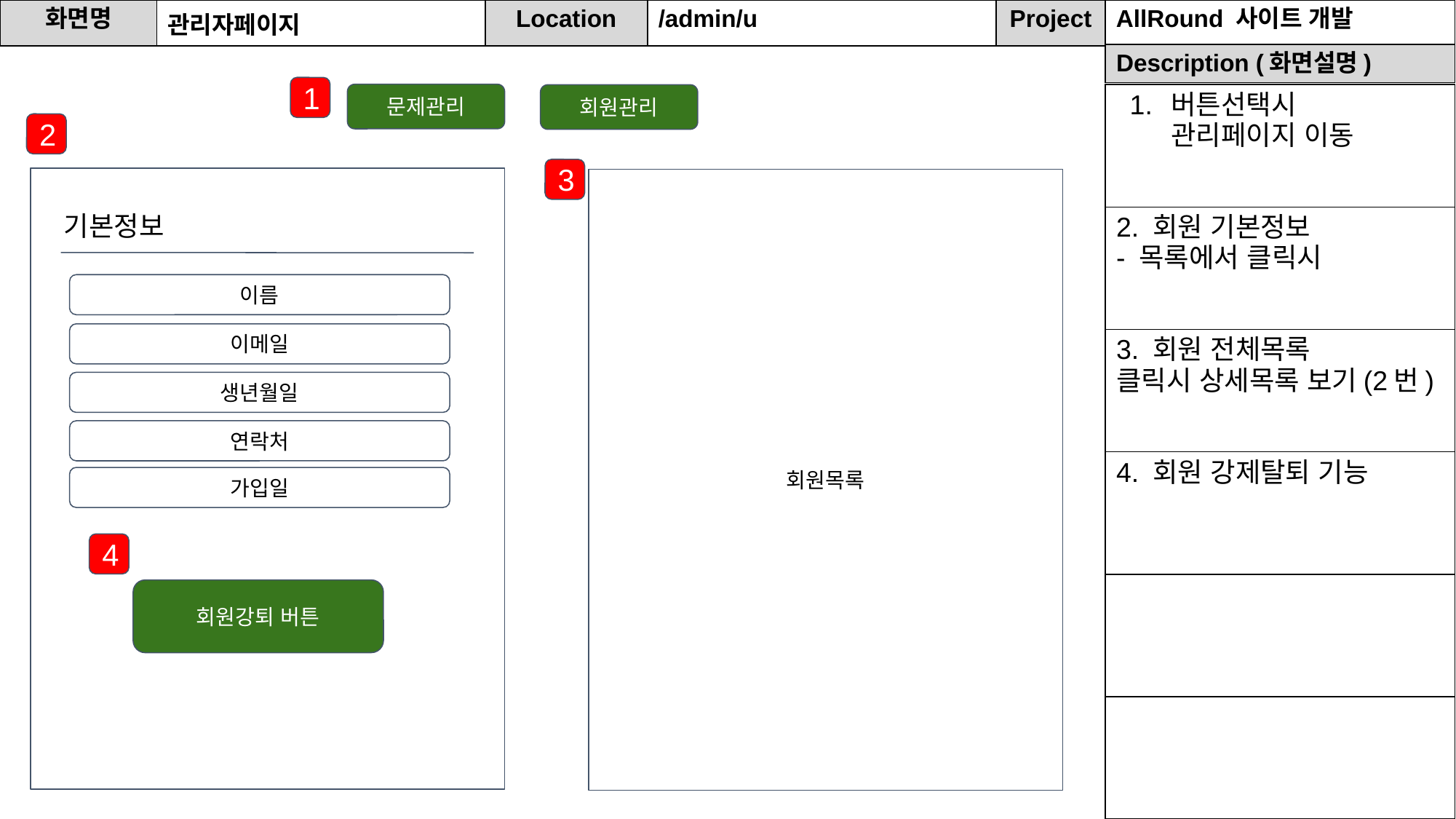

| 화면명 | 관리자페이지 | Location | /admin/u | Project | AllRound 사이트 개발 |
| --- | --- | --- | --- | --- | --- |
| Description (화면설명) |
| --- |
1
문제관리
| 버튼선택시 관리페이지 이동 |
| --- |
| 2. 회원 기본정보 - 목록에서 클릭시 |
| 3. 회원 전체목록 클릭시 상세목록 보기(2번) |
| 4. 회원 강제탈퇴 기능 |
|  |
|  |
회원관리
2
3

회원목록
기본정보
이름
이메일
생년월일
연락처
가입일
4
회원강퇴 버튼